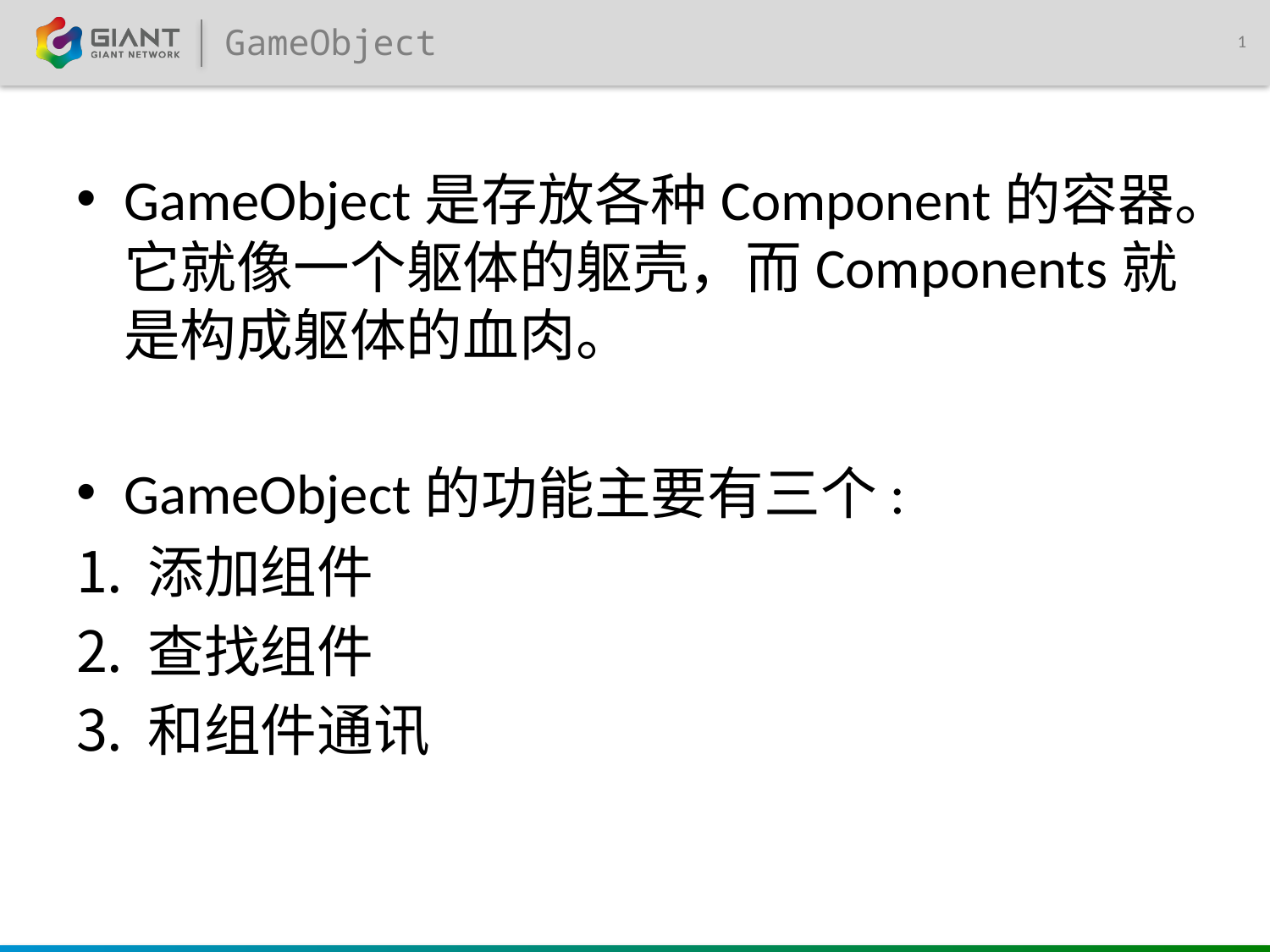

GameObject
1
GameObject是存放各种Component的容器。它就像一个躯体的躯壳，而Components就是构成躯体的血肉。

GameObject的功能主要有三个:
添加组件
查找组件
和组件通讯